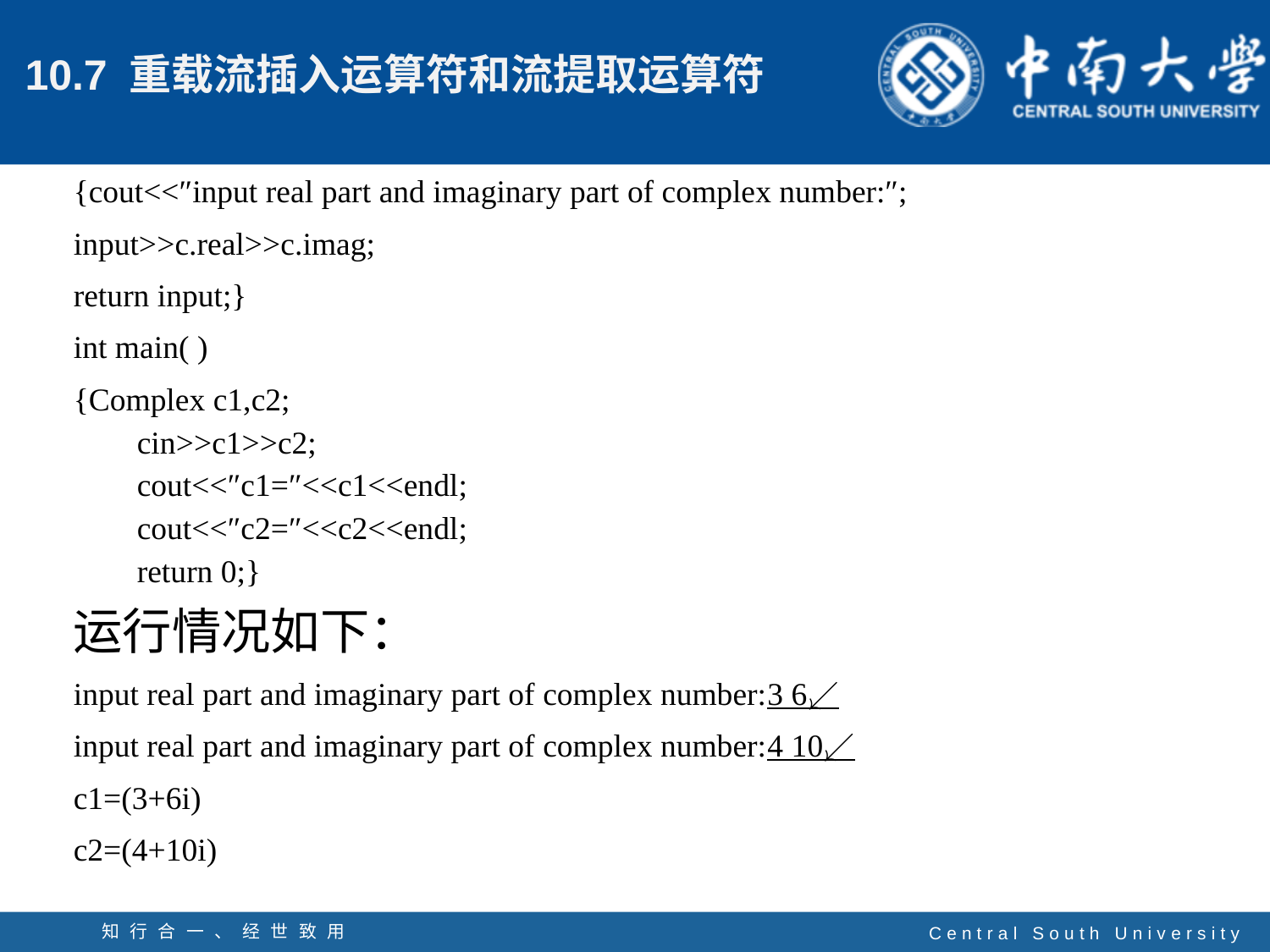

{cout<<″input real part and imaginary part of complex number:″;
input>>c.real>>c.imag;
return input;}
int main( )
{Complex c1,c2;
cin>>c1>>c2;
cout<<″c1=″<<c1<<endl;
cout<<″c2=″<<c2<<endl;
return 0;}
运行情况如下：
input real part and imaginary part of complex number:3 6↙
input real part and imaginary part of complex number:4 10↙
c1=(3+6i)
c2=(4+10i)

知行合一、经世致用
自强不息 厚德载物
Central South University